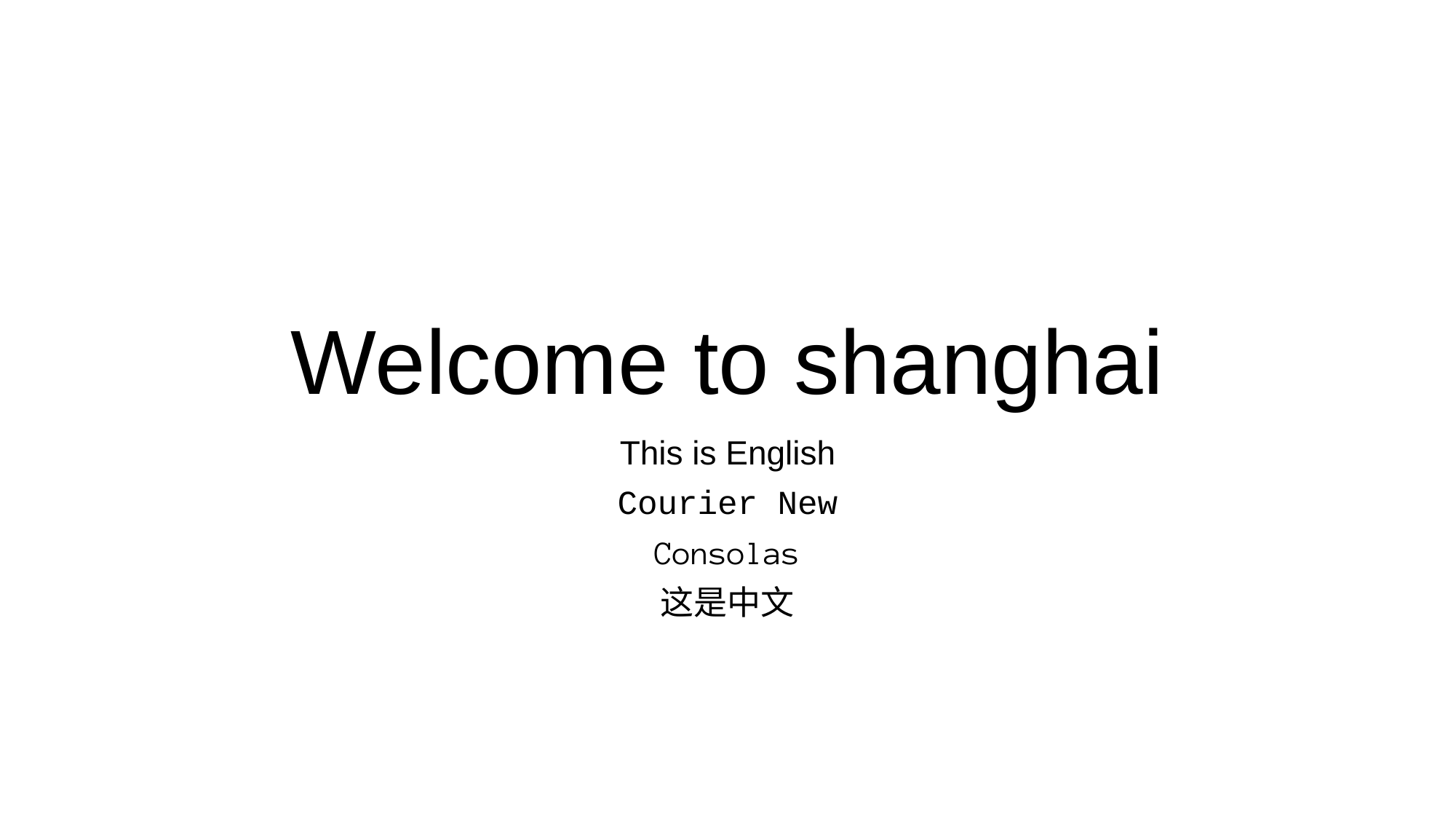

# Welcome to shanghai
This is English
Courier New
Consolas
这是中文